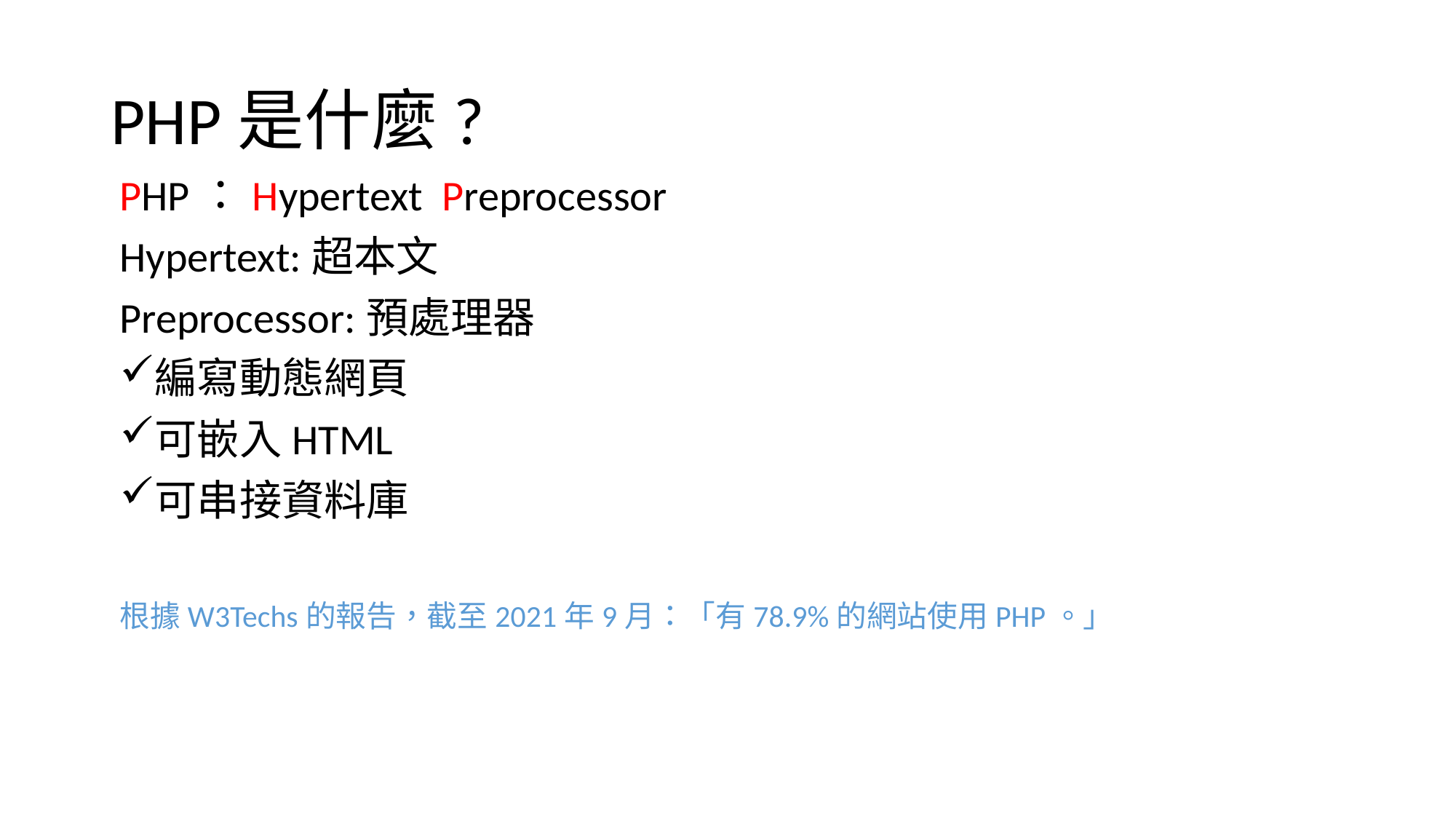

# PHP是什麼?
PHP：Hypertext  Preprocessor
Hypertext:超本文
Preprocessor:預處理器
編寫動態網頁
可嵌入HTML
可串接資料庫

根據W3Techs的報告，截至2021年9月：「有78.9%的網站使用PHP。」